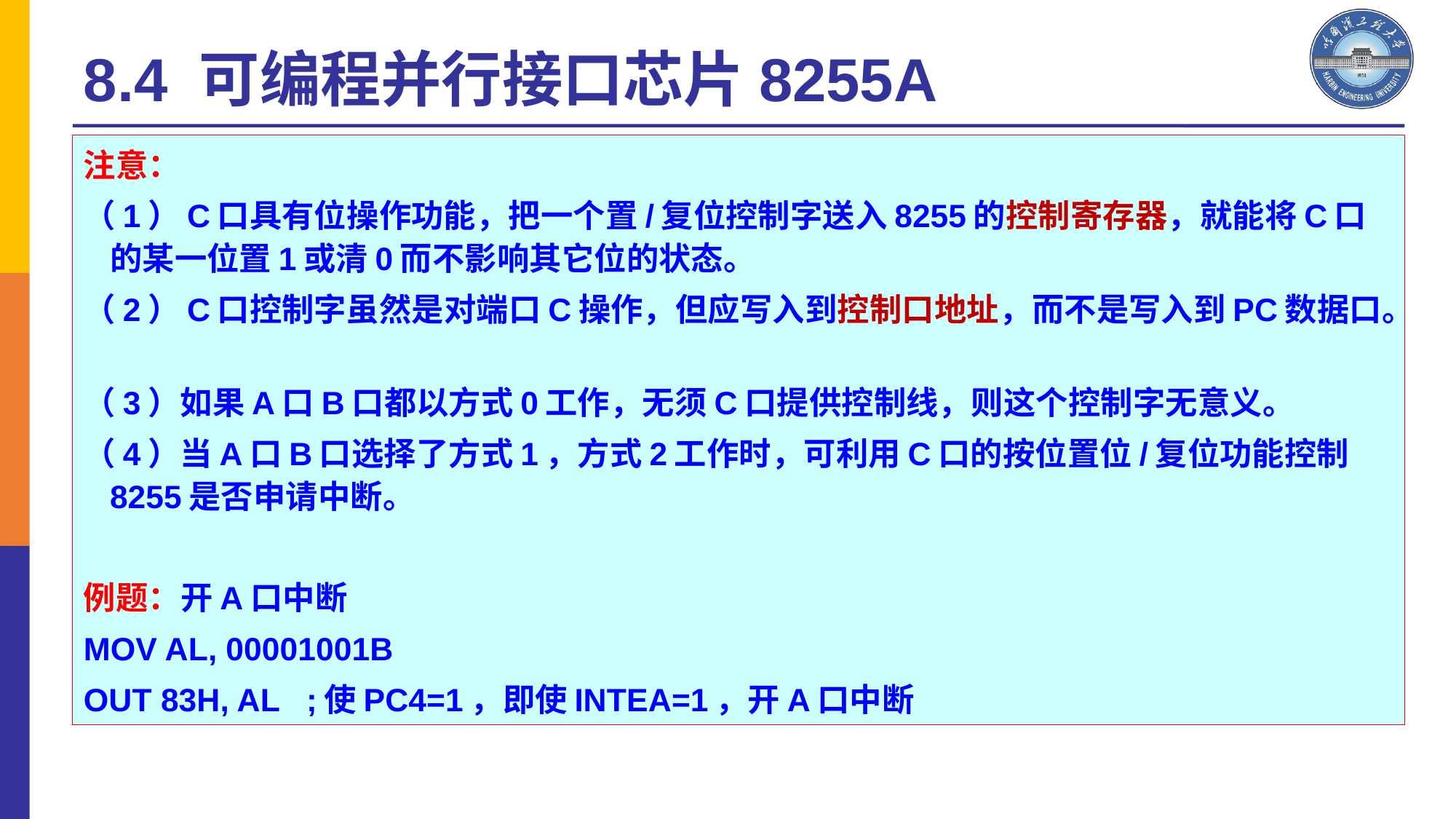

8.4 可编程并行接口芯片8255A

注意：
（1）C口具有位操作功能，把一个置/复位控制字送入8255的控制寄存器，就能将C口的某一位置1或清0而不影响其它位的状态。
（2）C口控制字虽然是对端口C操作，但应写入到控制口地址，而不是写入到PC数据口。
（3）如果A口B口都以方式0工作，无须C口提供控制线，则这个控制字无意义。
（4）当A口B口选择了方式1，方式2工作时，可利用C口的按位置位/复位功能控制8255是否申请中断。

例题：开A口中断
MOV AL, 00001001B
OUT 83H, AL   ;使PC4=1，即使INTEA=1，开A口中断